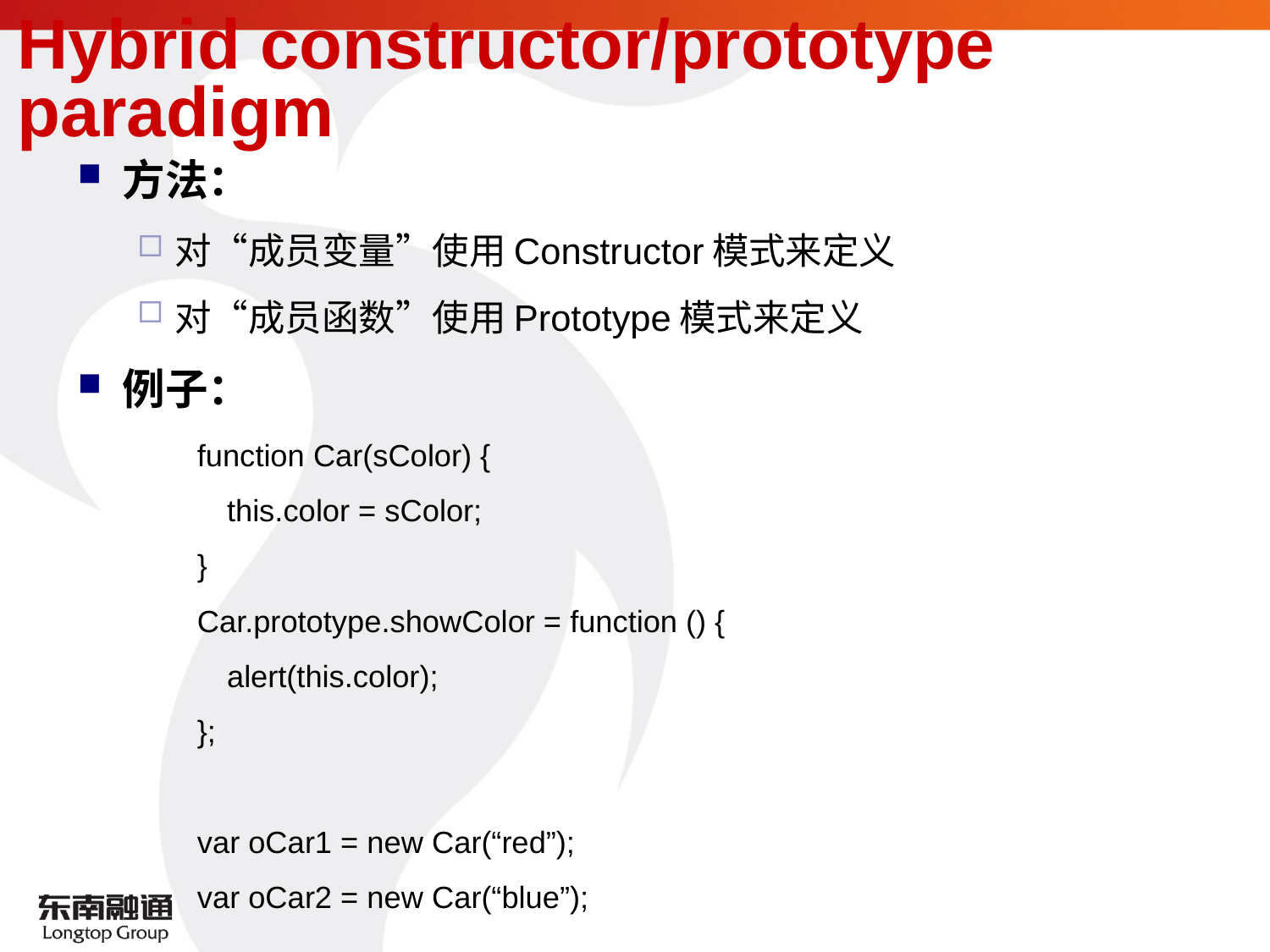

# Hybrid constructor/prototype paradigm
方法：
对“成员变量”使用Constructor模式来定义
对“成员函数”使用Prototype模式来定义
例子：
function Car(sColor) {
	this.color = sColor;
}
Car.prototype.showColor = function () {
	alert(this.color);
};

var oCar1 = new Car(“red”);
var oCar2 = new Car(“blue”);